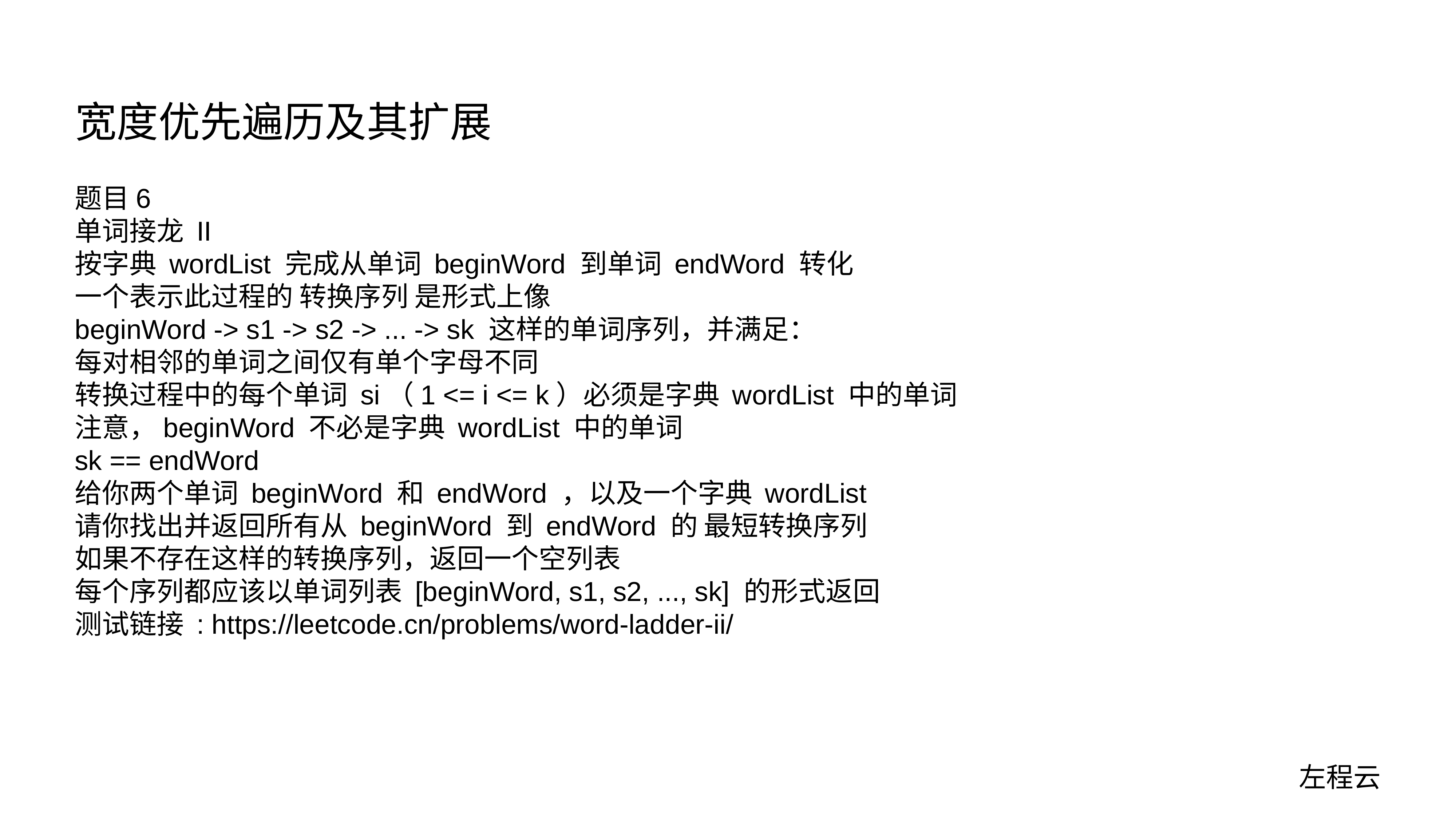

# 宽度优先遍历及其扩展
题目6
单词接龙 II
按字典 wordList 完成从单词 beginWord 到单词 endWord 转化
一个表示此过程的 转换序列 是形式上像
beginWord -> s1 -> s2 -> ... -> sk 这样的单词序列，并满足：
每对相邻的单词之间仅有单个字母不同
转换过程中的每个单词 si（1 <= i <= k）必须是字典 wordList 中的单词
注意，beginWord 不必是字典 wordList 中的单词
sk == endWord
给你两个单词 beginWord 和 endWord ，以及一个字典 wordList
请你找出并返回所有从 beginWord 到 endWord 的 最短转换序列
如果不存在这样的转换序列，返回一个空列表
每个序列都应该以单词列表 [beginWord, s1, s2, ..., sk] 的形式返回
测试链接 : https://leetcode.cn/problems/word-ladder-ii/
左程云